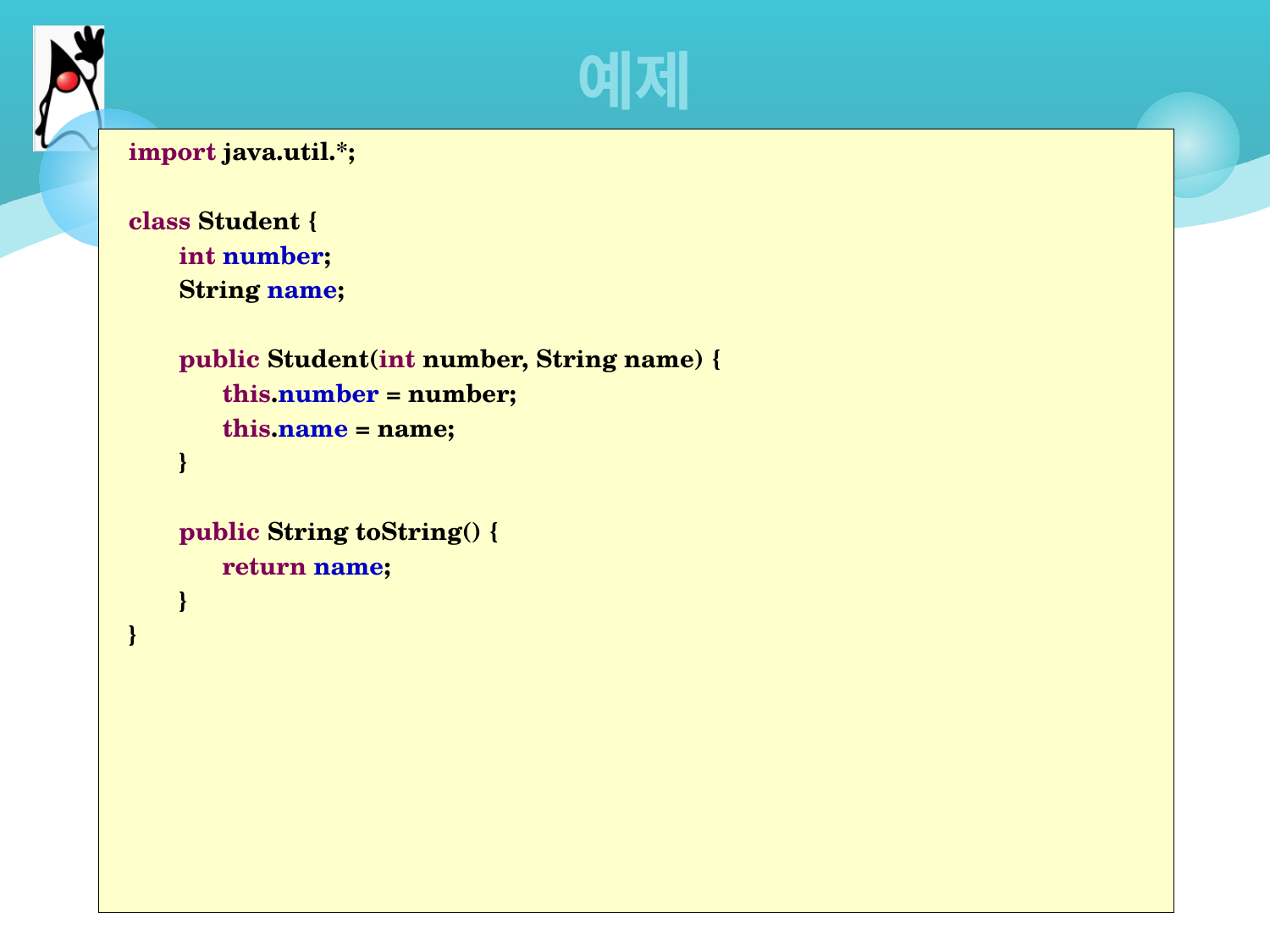

# 예제
import java.util.*;

class Student {
       int number;
       String name;

       public Student(int number, String name) {
             this.number = number;
             this.name = name;
       }

       public String toString() {
             return name;
       }
}